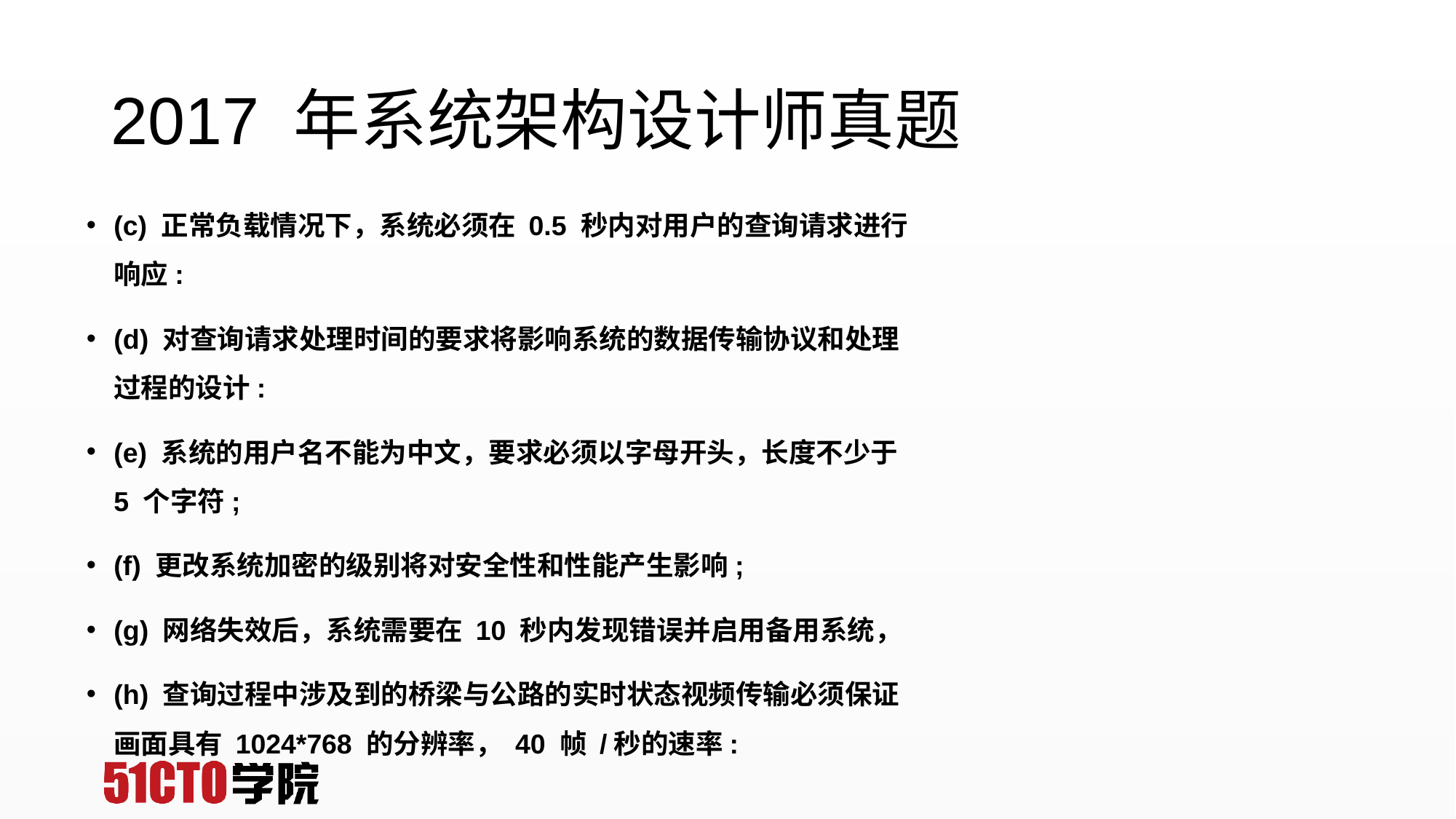

# 2017 年系统架构设计师真题
(c) 正常负载情况下，系统必须在 0.5 秒内对用户的查询请求进行响应:
(d) 对查询请求处理时间的要求将影响系统的数据传输协议和处理过程的设计:
(e) 系统的用户名不能为中文，要求必须以字母开头，长度不少于 5 个字符;
(f) 更改系统加密的级别将对安全性和性能产生影响;
(g) 网络失效后，系统需要在 10 秒内发现错误并启用备用系统，
(h) 查询过程中涉及到的桥梁与公路的实时状态视频传输必须保证画面具有 1024*768 的分辨率， 40 帧 /秒的速率: